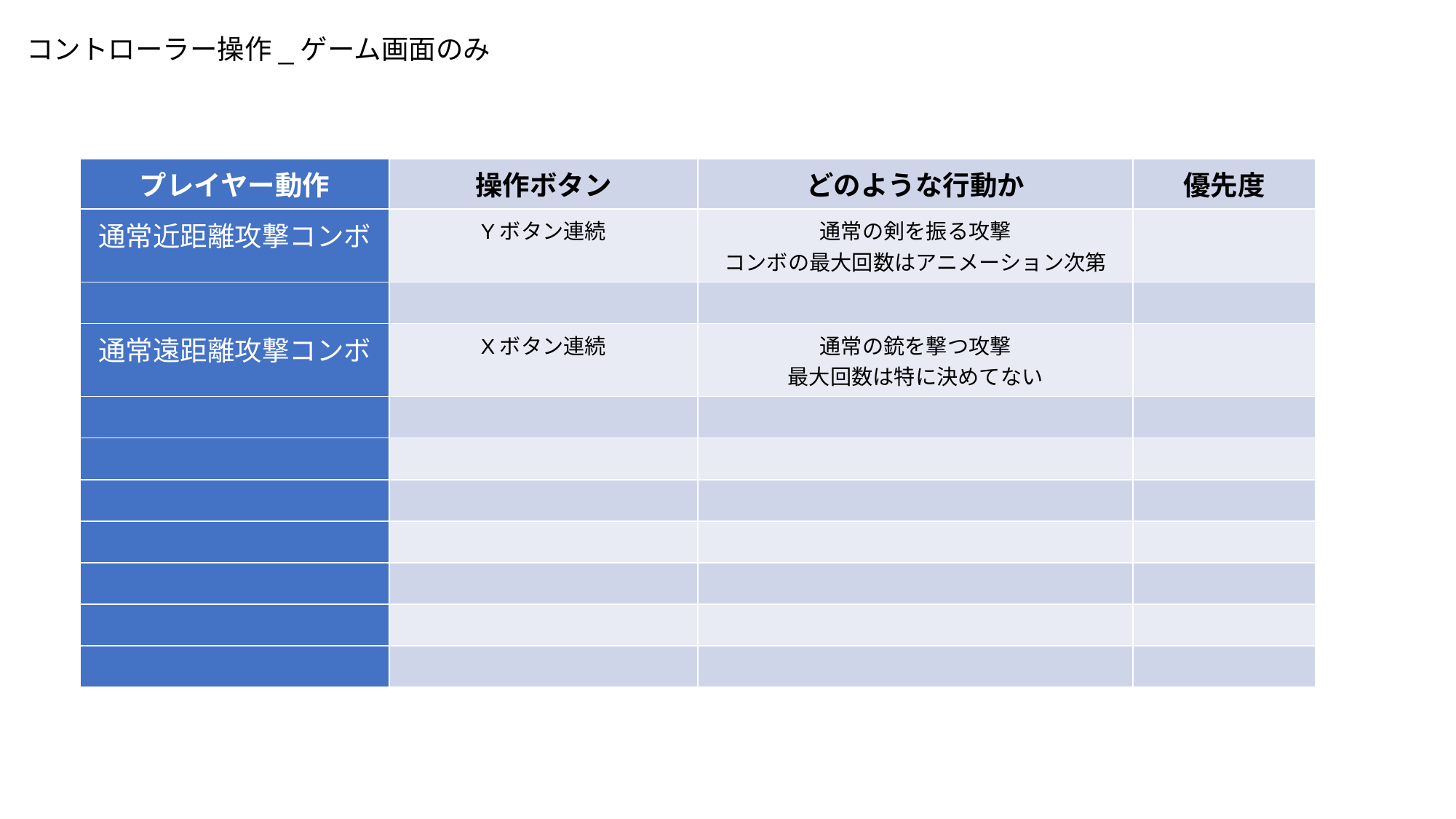

コントローラー操作_ゲーム画面のみ
| プレイヤー動作 | 操作ボタン | どのような行動か | 優先度 |
| --- | --- | --- | --- |
| 通常近距離攻撃コンボ | Yボタン連続 | 通常の剣を振る攻撃 コンボの最大回数はアニメーション次第 |  |
|  |  |  |  |
| 通常遠距離攻撃コンボ | Xボタン連続 | 通常の銃を撃つ攻撃 最大回数は特に決めてない |  |
|  |  |  |  |
|  |  |  |  |
|  |  |  |  |
|  |  |  |  |
|  |  |  |  |
|  |  |  |  |
|  |  |  |  |